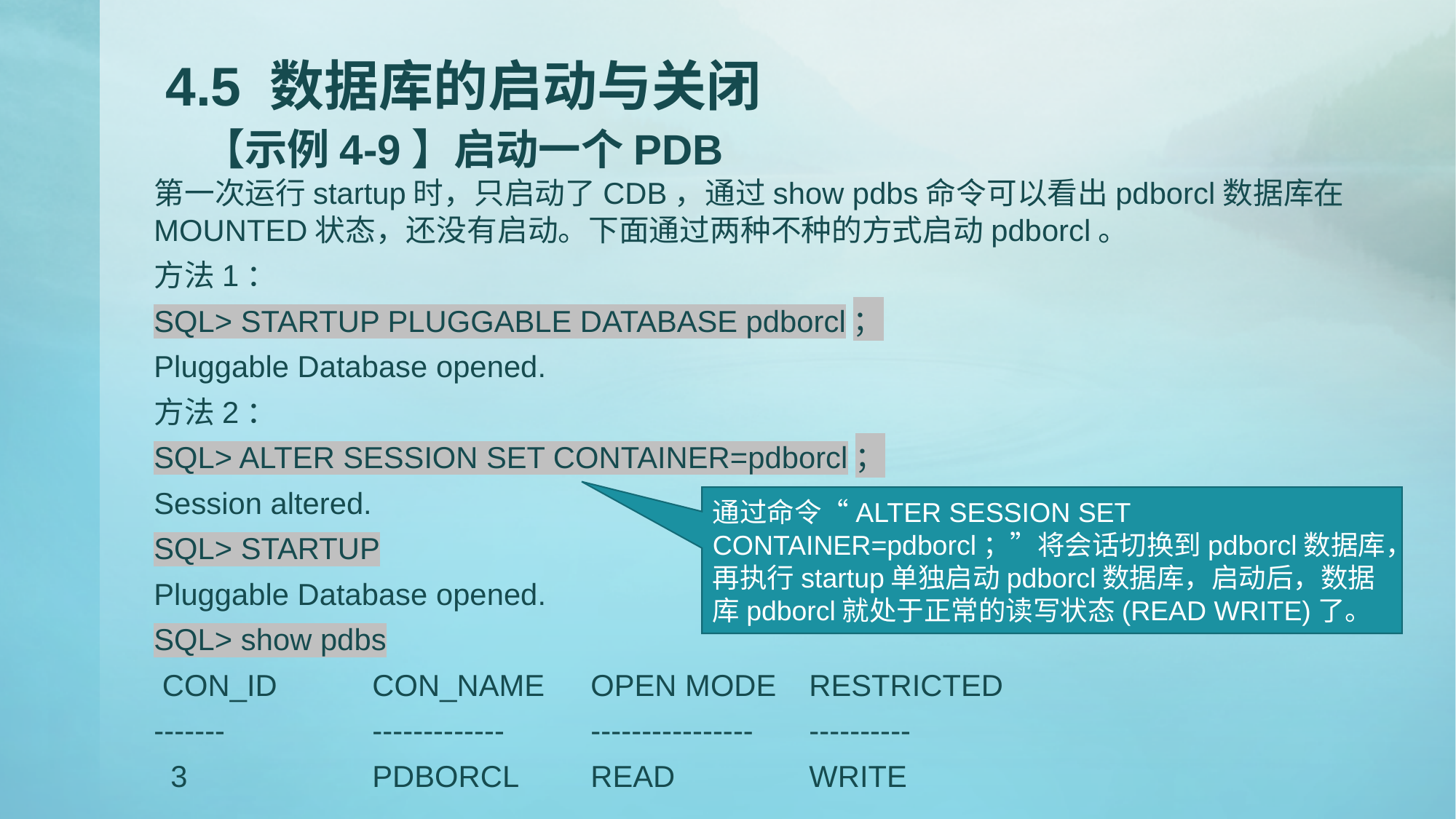

# 4.5 数据库的启动与关闭 【示例4-9】启动一个PDB
第一次运行startup时，只启动了CDB，通过show pdbs命令可以看出pdborcl数据库在MOUNTED状态，还没有启动。下面通过两种不种的方式启动pdborcl。
方法1：
SQL> STARTUP PLUGGABLE DATABASE pdborcl；
Pluggable Database opened.
方法2：
SQL> ALTER SESSION SET CONTAINER=pdborcl；
Session altered.
SQL> STARTUP
Pluggable Database opened.
SQL> show pdbs
 CON_ID	CON_NAME	OPEN MODE	RESTRICTED
-------		-------------	----------------	----------
  3		PDBORCL	READ		WRITE
通过命令“ALTER SESSION SET CONTAINER=pdborcl；”将会话切换到pdborcl数据库，再执行startup单独启动pdborcl数据库，启动后，数据库pdborcl就处于正常的读写状态(READ WRITE)了。